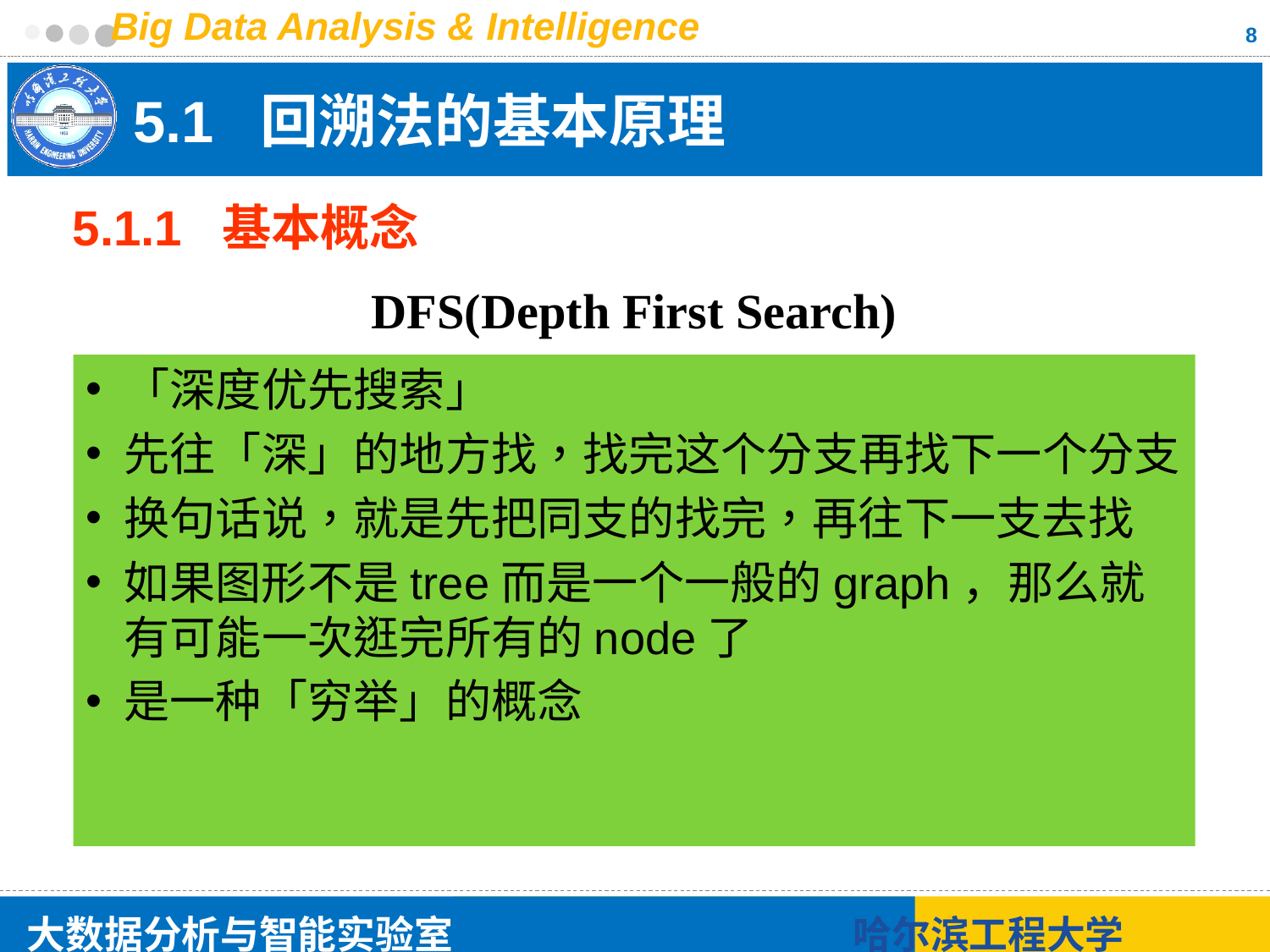

8
# 5.1  回溯法的基本原理
5.1.1  基本概念
DFS(Depth First Search)
「深度优先搜索」
先往「深」的地方找，找完这个分支再找下一个分支
换句话说，就是先把同支的找完，再往下一支去找
如果图形不是tree而是一个一般的graph，那么就有可能一次逛完所有的node了
是一种「穷举」的概念